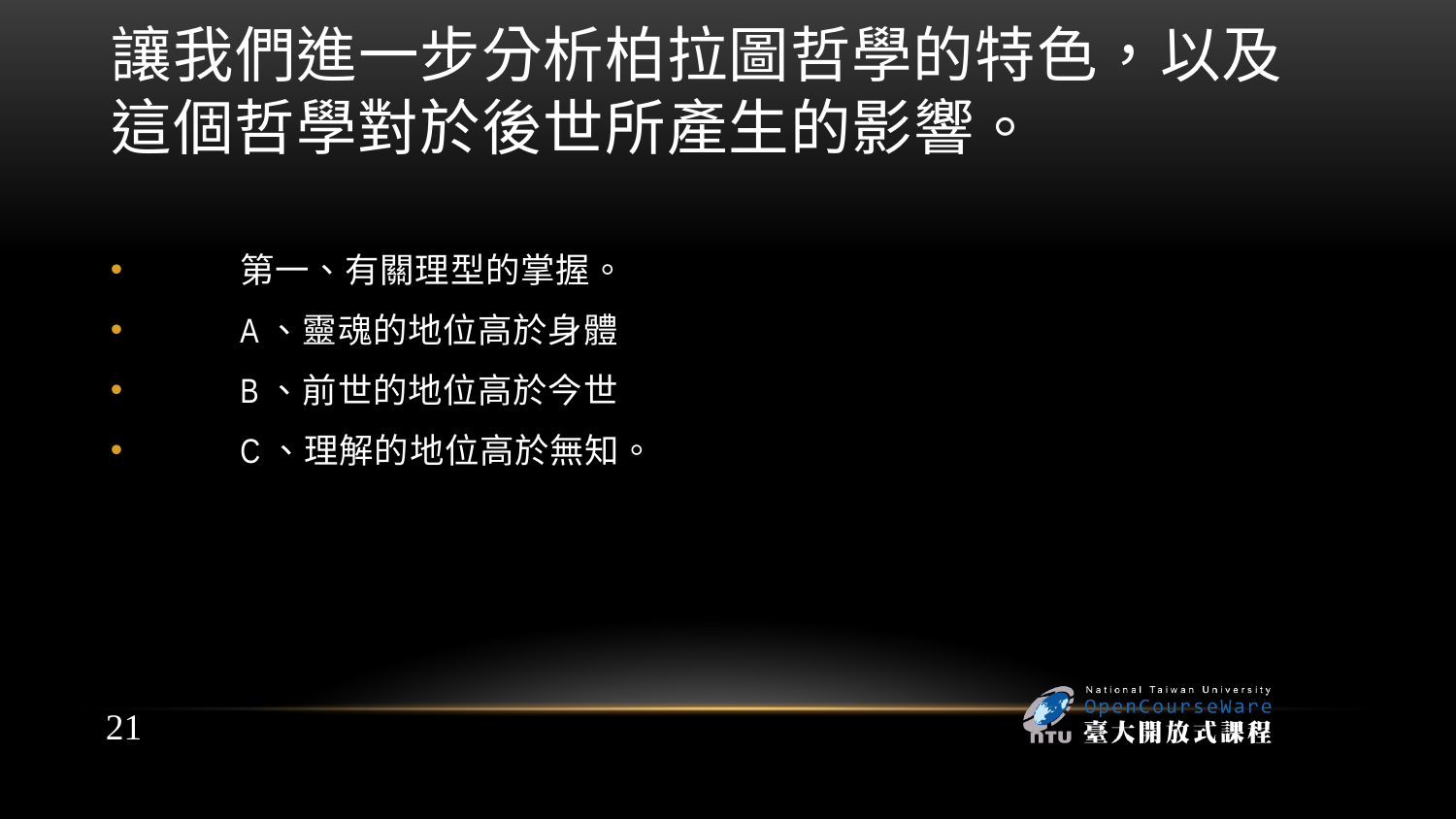

# 讓我們進一步分析柏拉圖哲學的特色，以及這個哲學對於後世所產生的影響。
第一、有關理型的掌握。
A、靈魂的地位高於身體
B、前世的地位高於今世
C、理解的地位高於無知。
21